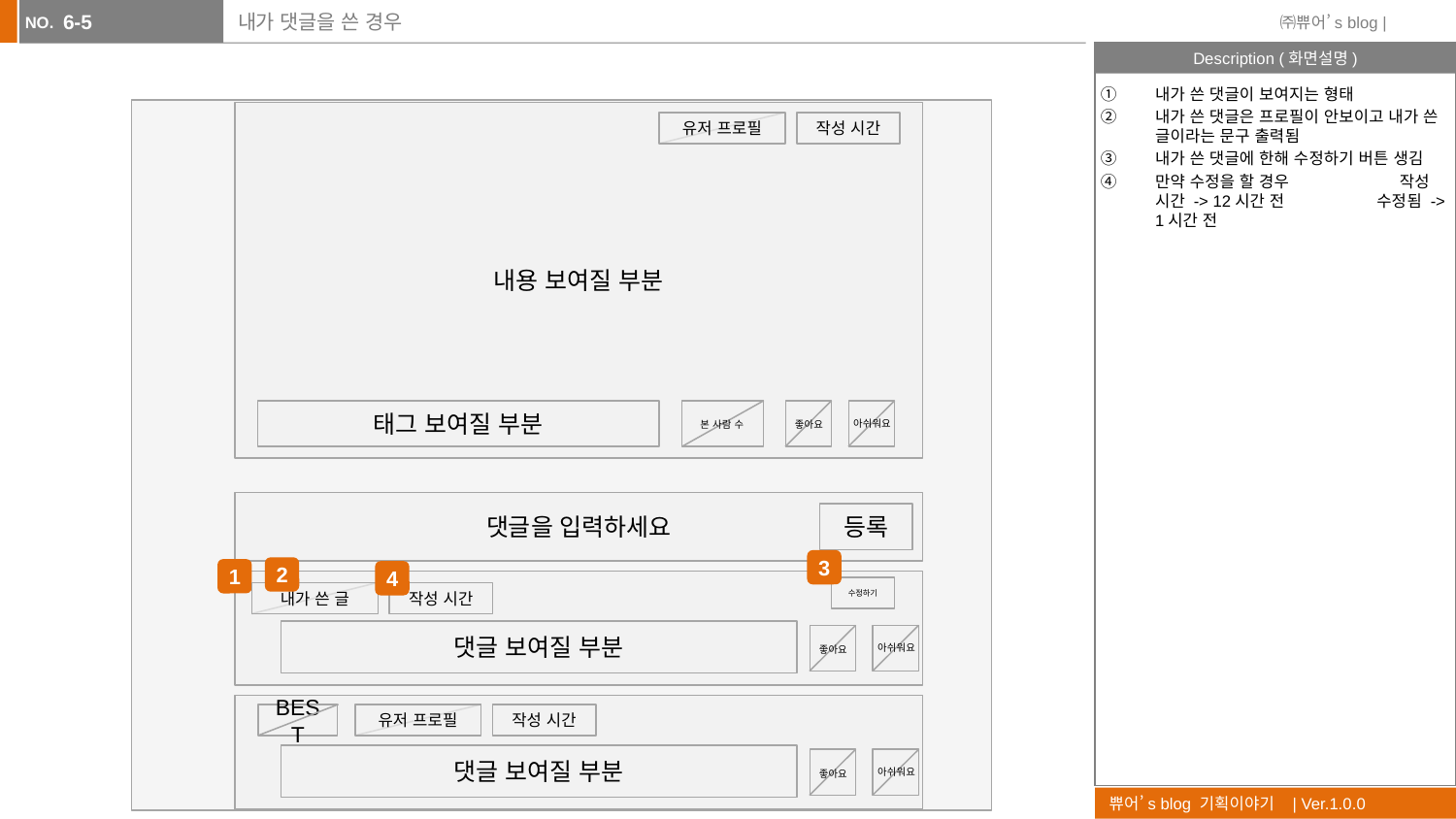

6-5
# 내가 댓글을 쓴 경우
내가 쓴 댓글이 보여지는 형태
내가 쓴 댓글은 프로필이 안보이고 내가 쓴 글이라는 문구 출력됨
내가 쓴 댓글에 한해 수정하기 버튼 생김
만약 수정을 할 경우                        작성 시간 -> 12시간 전                    수정됨 -> 1시간 전

내용 보여질 부분
유저 프로필
작성 시간
태그 보여질 부분

본 사람 수

좋아요

아쉬워요
댓글을 입력하세요
등록
3
2
1
4

수정하기
내가 쓴 글
작성 시간
댓글 보여질 부분

좋아요

아쉬워요

유저 프로필
작성 시간
BEST
댓글 보여질 부분

좋아요

아쉬워요